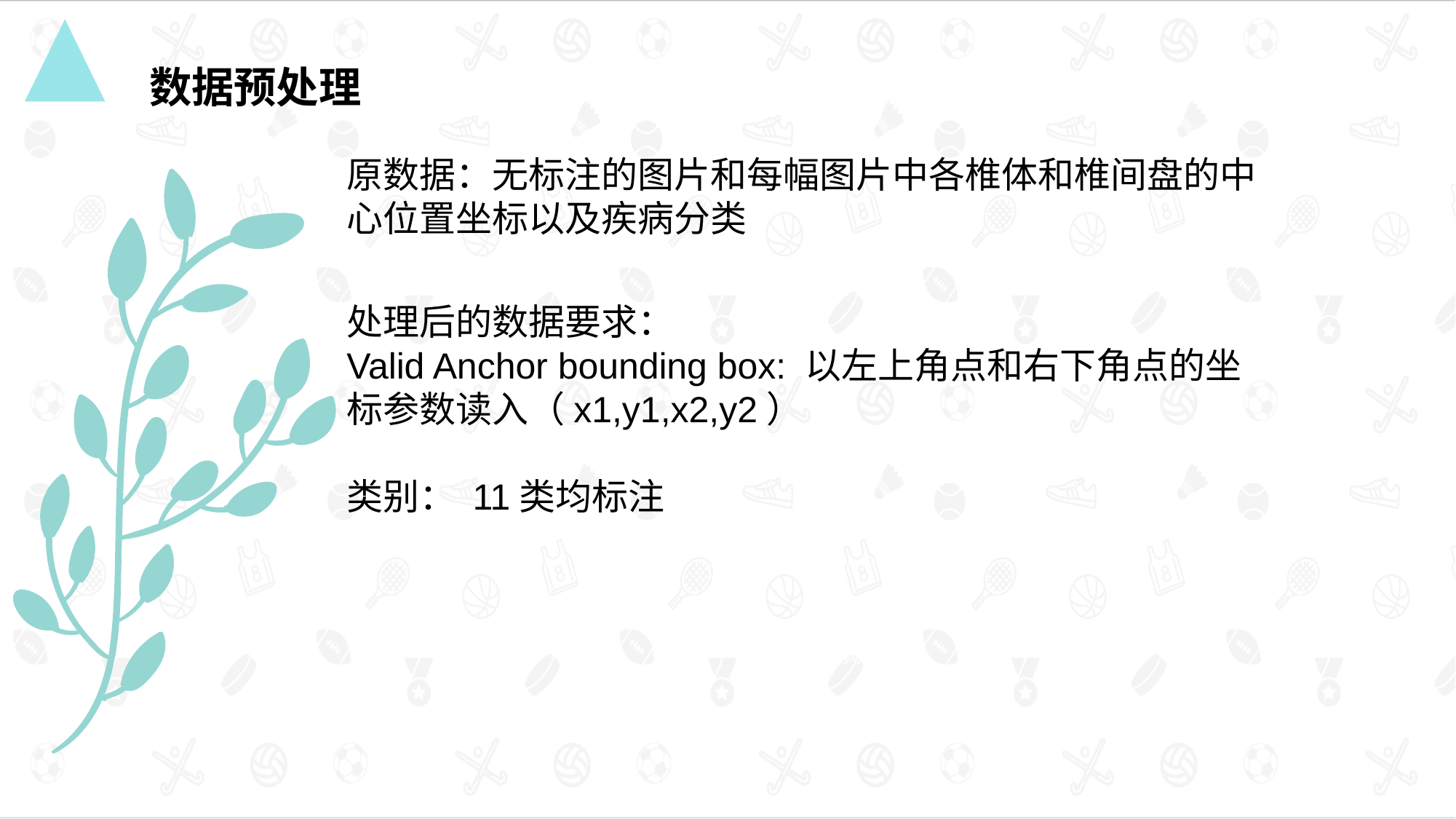

数据预处理
原数据：无标注的图片和每幅图片中各椎体和椎间盘的中心位置坐标以及疾病分类

处理后的数据要求：
Valid Anchor bounding box: 以左上角点和右下角点的坐标参数读入（x1,y1,x2,y2）

类别： 11类均标注

点击添加文本

点击添加文本